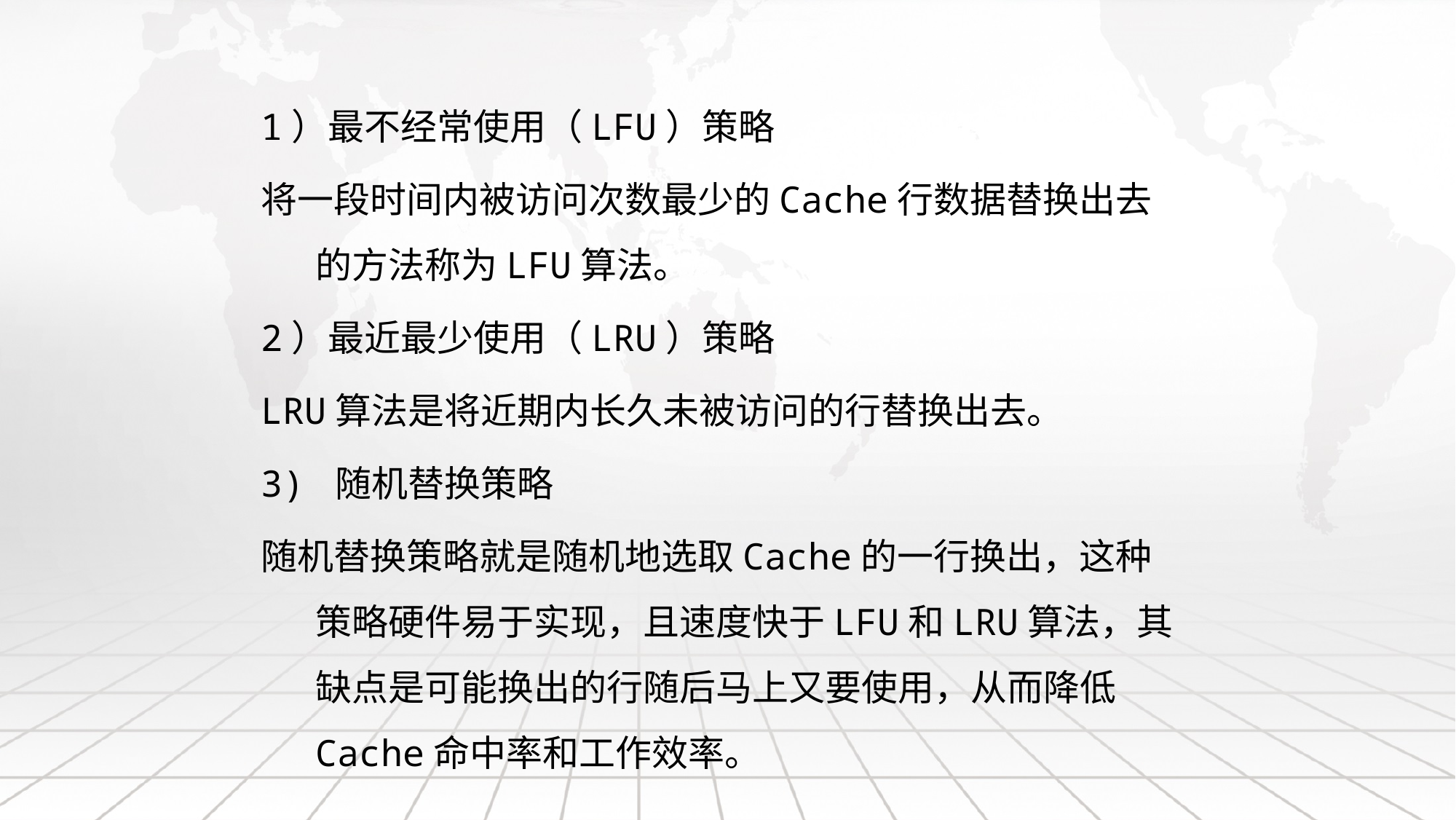

1）最不经常使用（LFU）策略
将一段时间内被访问次数最少的Cache行数据替换出去的方法称为LFU算法。
2）最近最少使用（LRU）策略
LRU算法是将近期内长久未被访问的行替换出去。
3) 随机替换策略
随机替换策略就是随机地选取Cache的一行换出，这种策略硬件易于实现，且速度快于LFU和LRU算法，其缺点是可能换出的行随后马上又要使用，从而降低Cache命中率和工作效率。